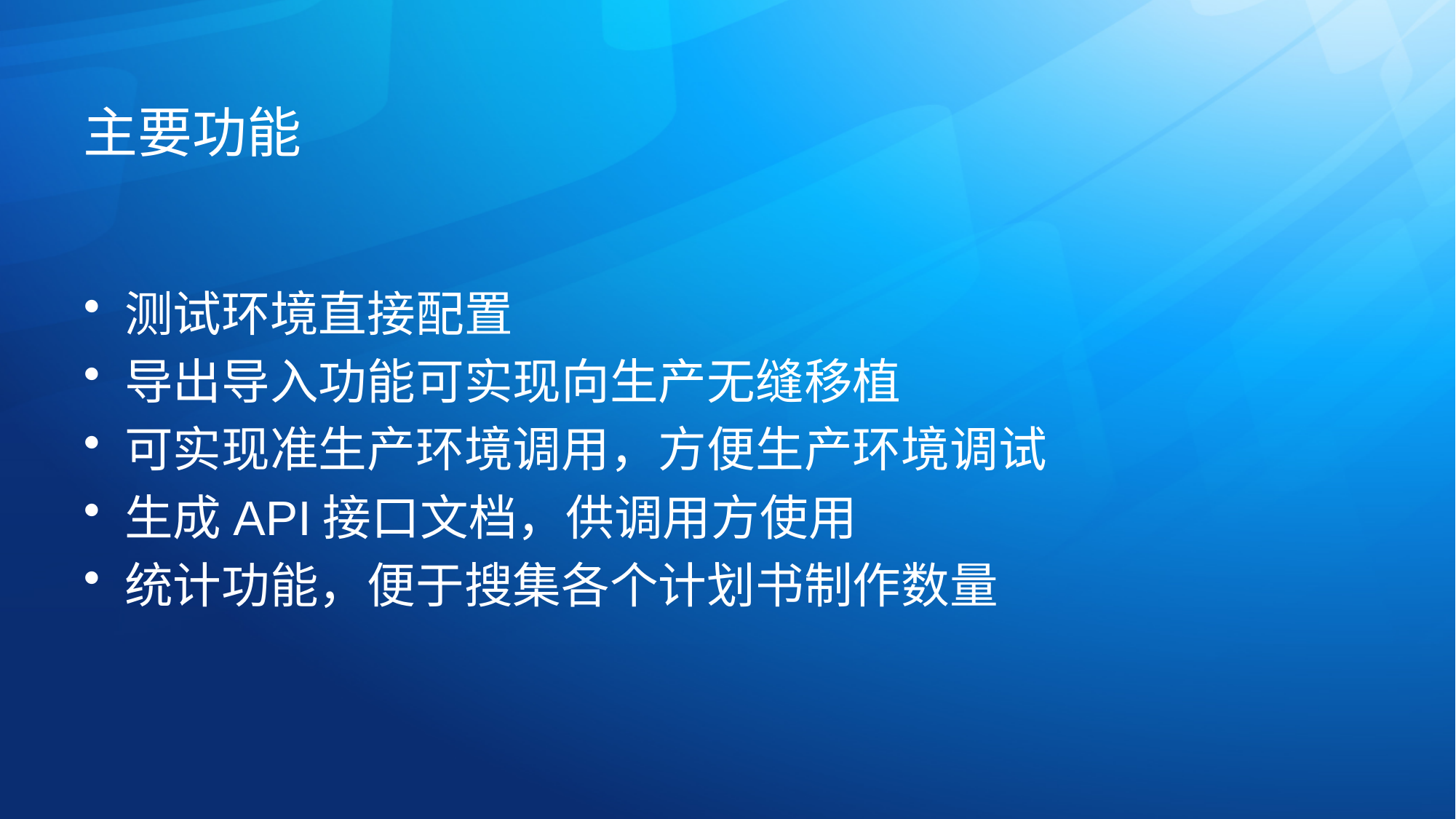

# 主要功能
测试环境直接配置
导出导入功能可实现向生产无缝移植
可实现准生产环境调用，方便生产环境调试
生成API接口文档，供调用方使用
统计功能，便于搜集各个计划书制作数量